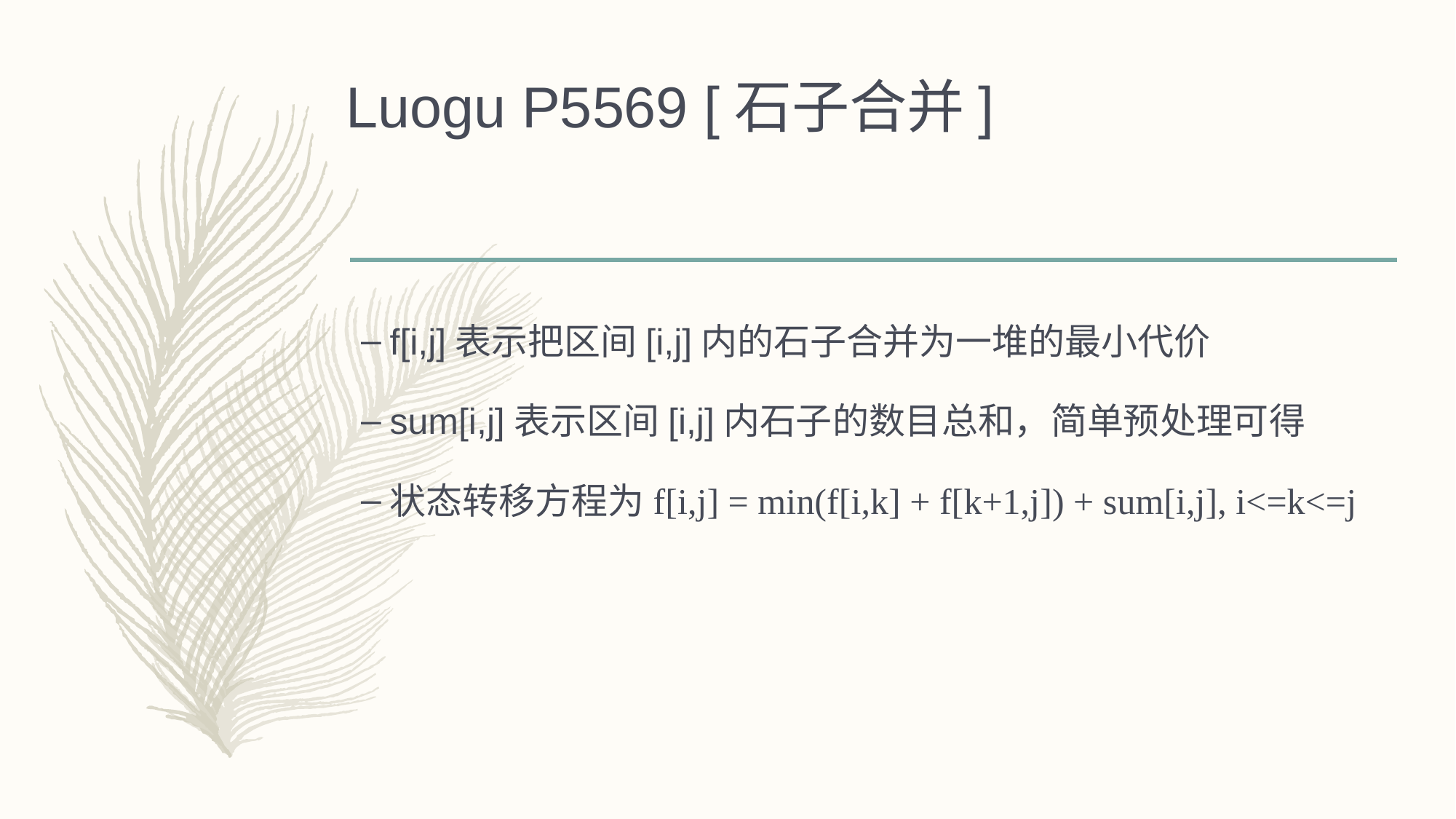

# Luogu P5569 [石子合并]
f[i,j]表示把区间[i,j]内的石子合并为一堆的最小代价
sum[i,j]表示区间[i,j]内石子的数目总和，简单预处理可得
状态转移方程为f[i,j] = min(f[i,k] + f[k+1,j]) + sum[i,j], i<=k<=j